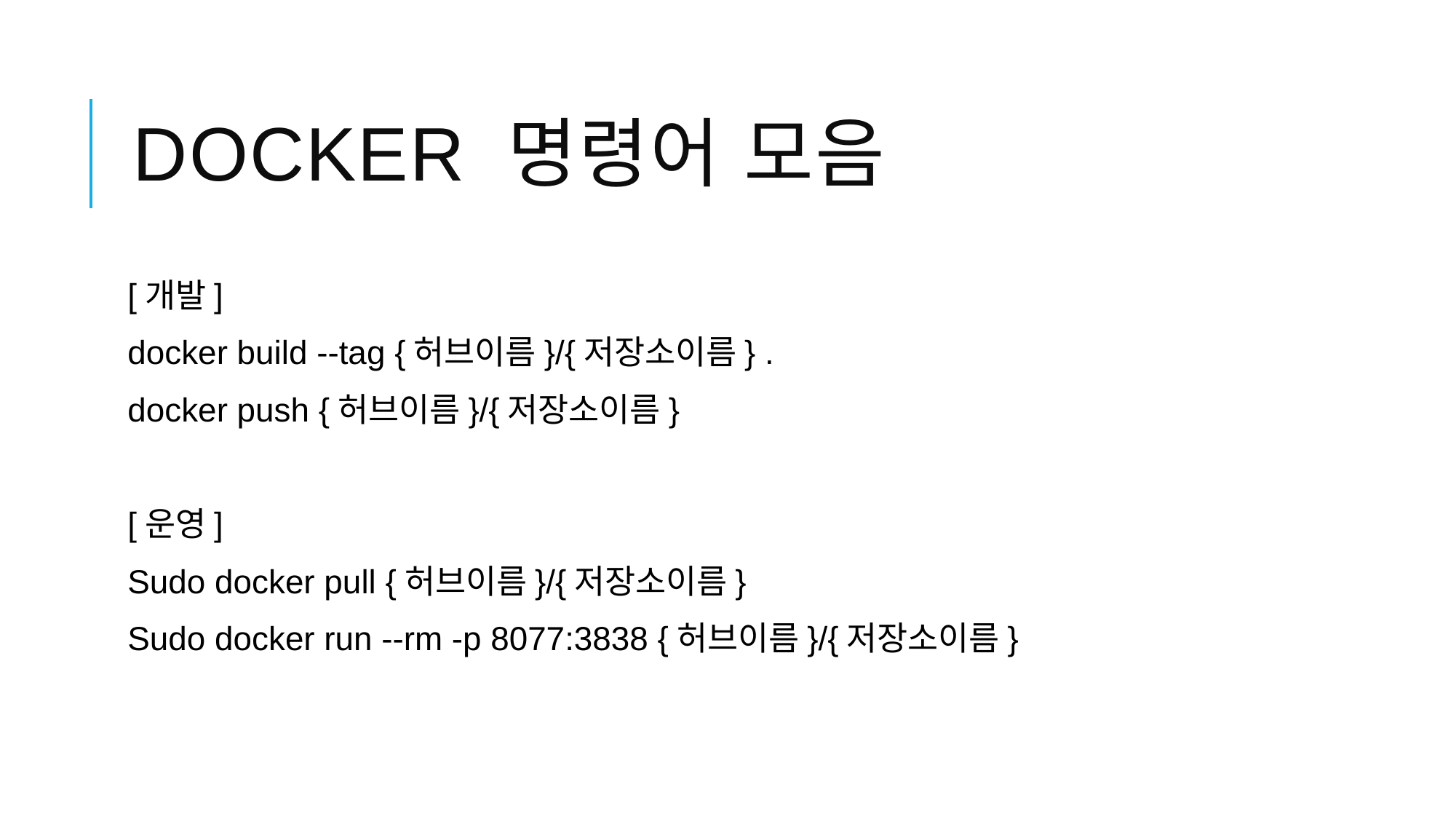

# Docker 명령어 모음
[개발]
docker build --tag {허브이름}/{저장소이름} .
docker push {허브이름}/{저장소이름}

[운영]
Sudo docker pull {허브이름}/{저장소이름}
Sudo docker run --rm -p 8077:3838 {허브이름}/{저장소이름}